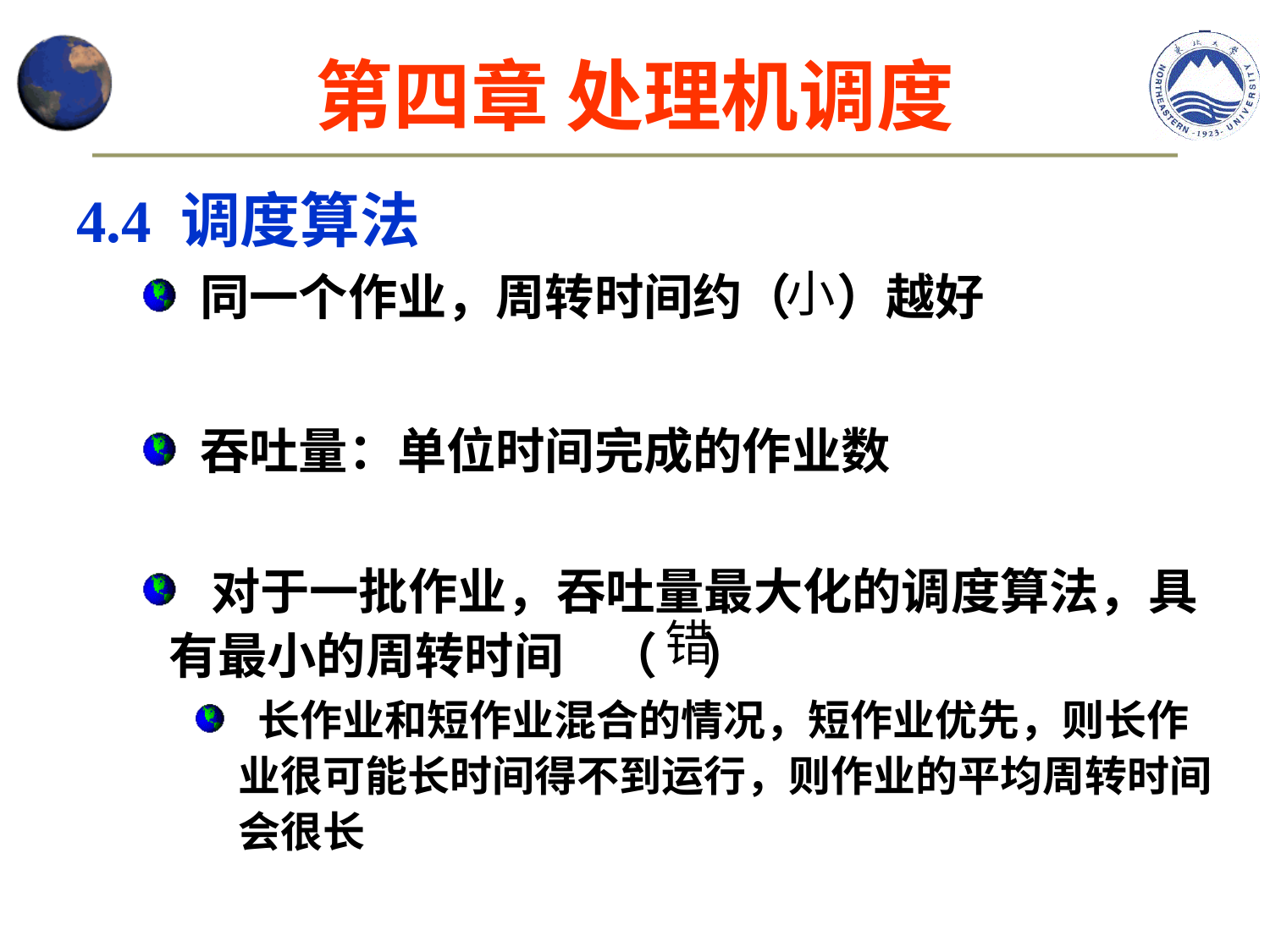

# 第四章 处理机调度

4.4 调度算法
 同一个作业，周转时间约（    ）越好

 吞吐量：单位时间完成的作业数

  对于一批作业，吞吐量最大化的调度算法，具有最小的周转时间    （    ）
 长作业和短作业混合的情况，短作业优先，则长作业很可能长时间得不到运行，则作业的平均周转时间会很长
小
错